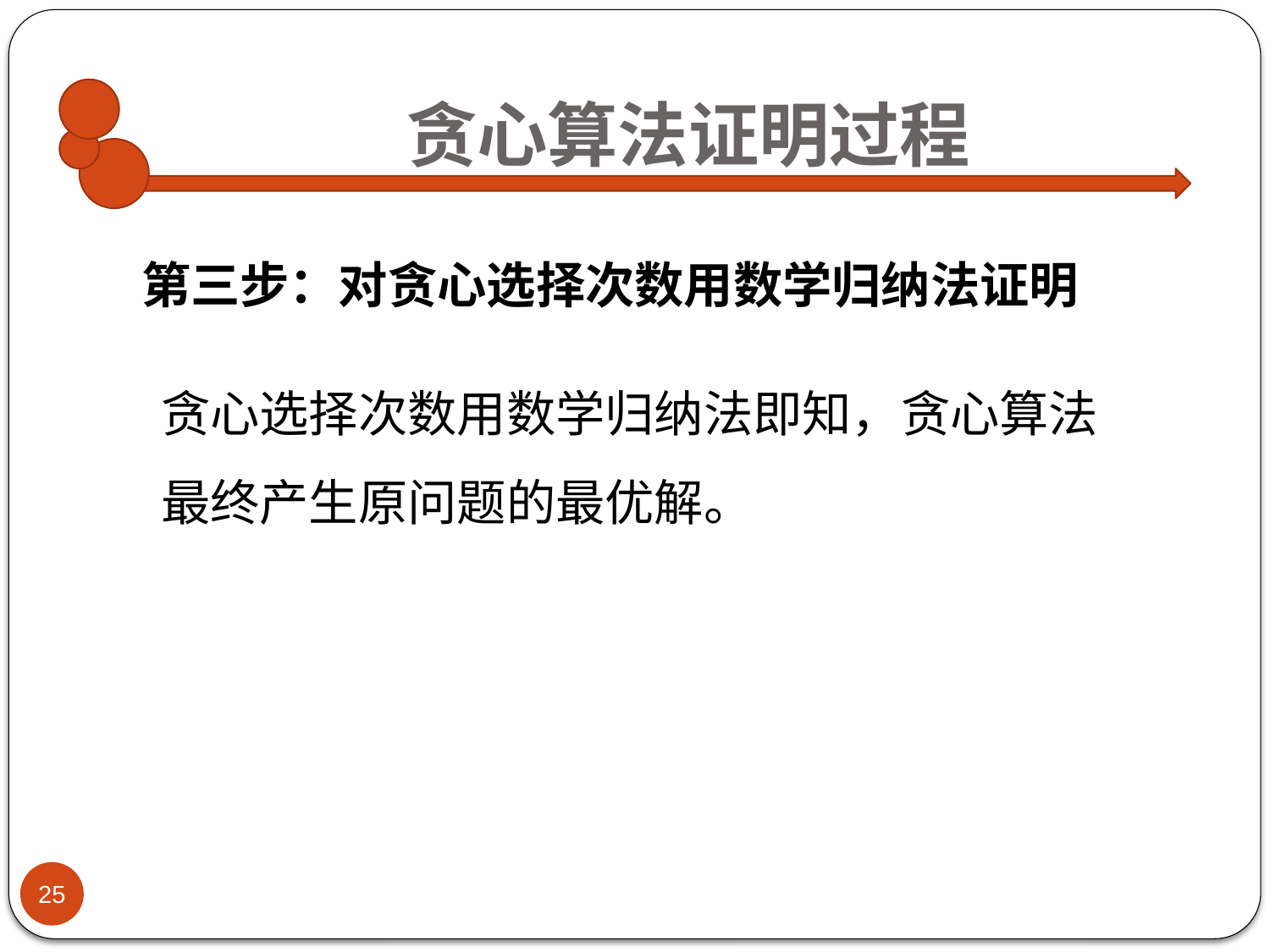

# 贪心算法证明过程
第三步：对贪心选择次数用数学归纳法证明
贪心选择次数用数学归纳法即知，贪心算法最终产生原问题的最优解。
25